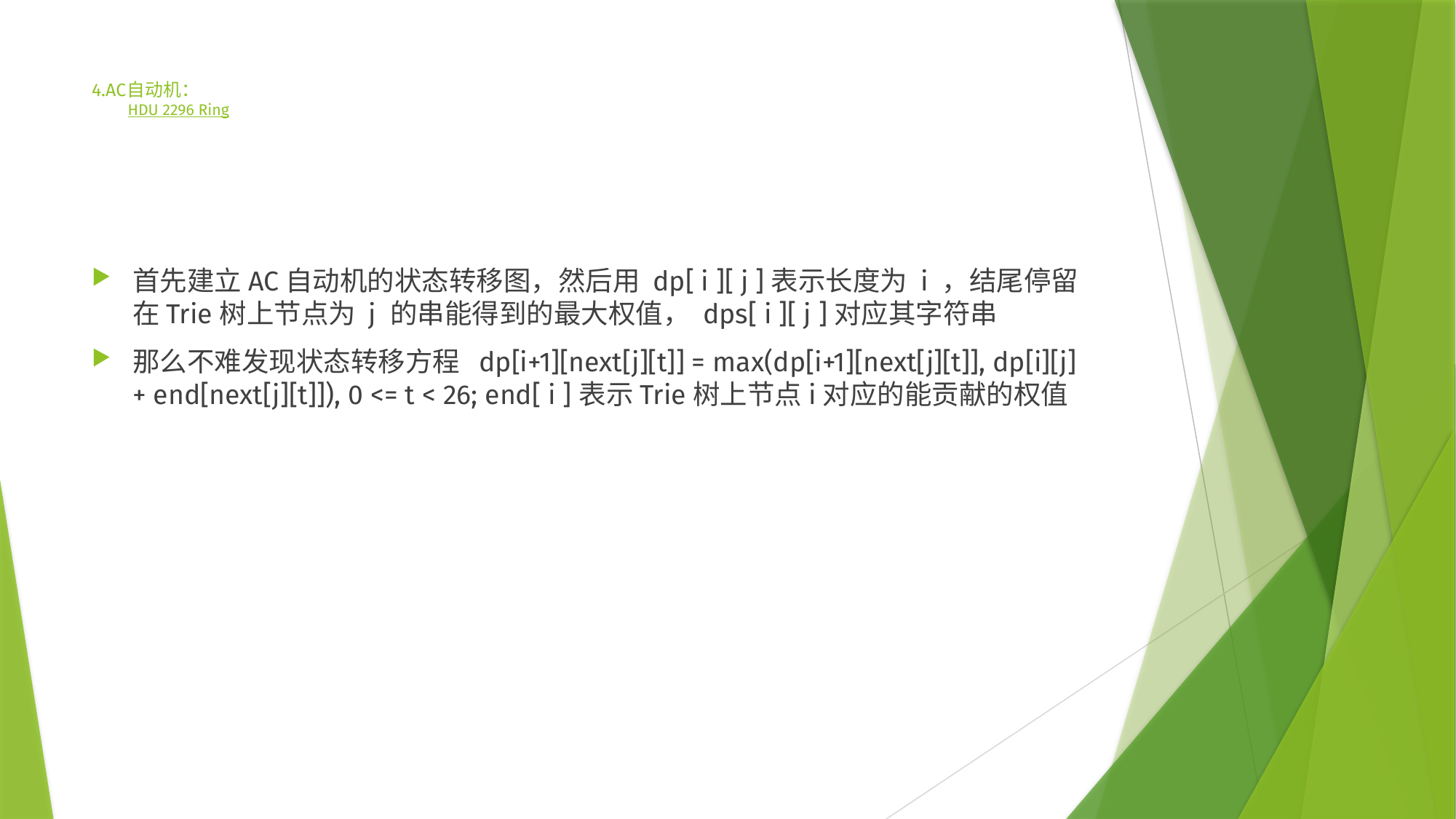

# 4.AC自动机： HDU 2296 Ring
首先建立AC自动机的状态转移图，然后用 dp[ i ][ j ]表示长度为 i ，结尾停留在Trie树上节点为 j 的串能得到的最大权值， dps[ i ][ j ]对应其字符串
那么不难发现状态转移方程  dp[i+1][next[j][t]] = max(dp[i+1][next[j][t]], dp[i][j] + end[next[j][t]]), 0 <= t < 26; end[ i ]表示Trie树上节点i对应的能贡献的权值